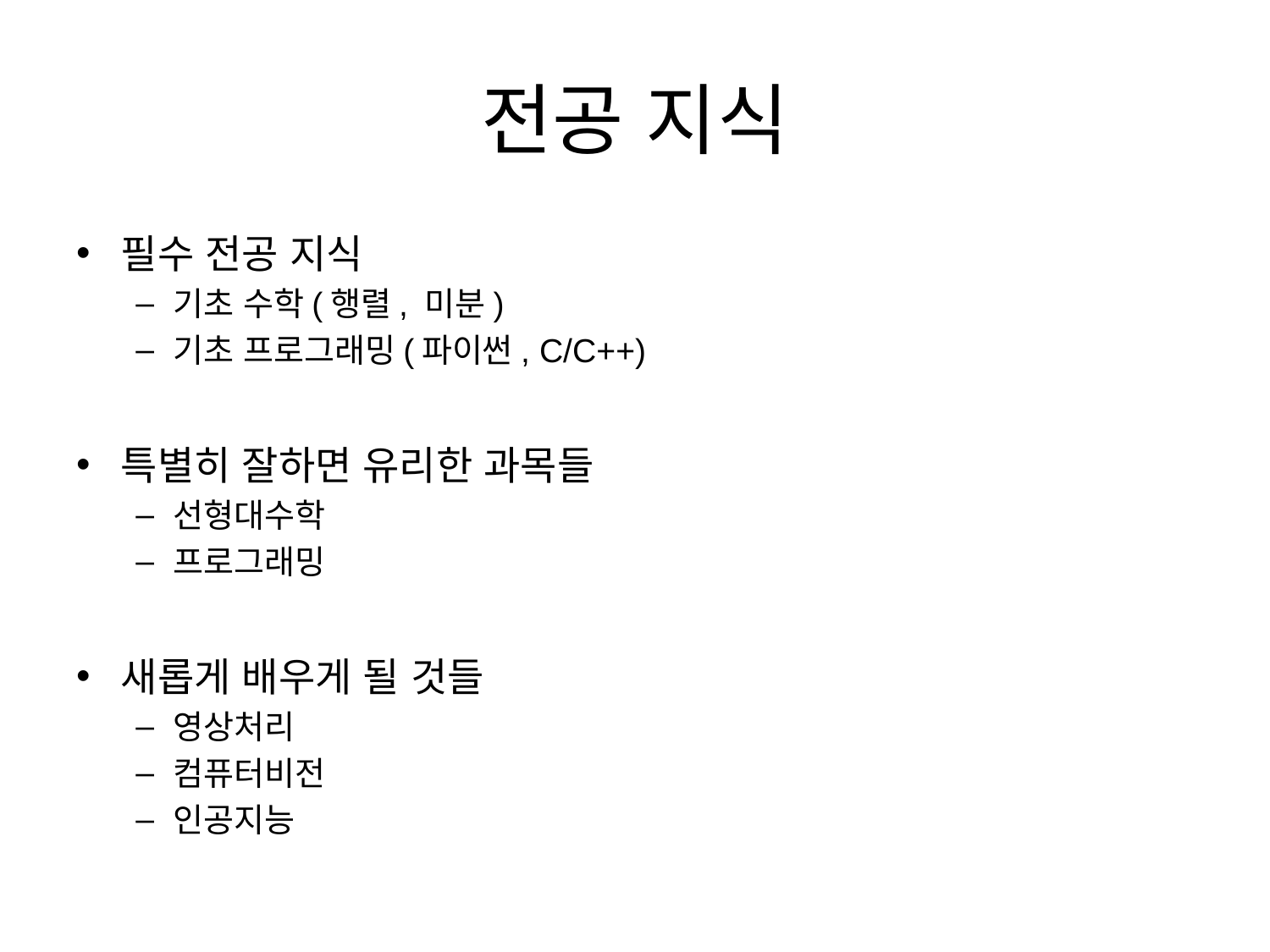

# 전공 지식
필수 전공 지식
기초 수학(행렬, 미분)
기초 프로그래밍(파이썬, C/C++)

특별히 잘하면 유리한 과목들
선형대수학
프로그래밍

새롭게 배우게 될 것들
영상처리
컴퓨터비전
인공지능